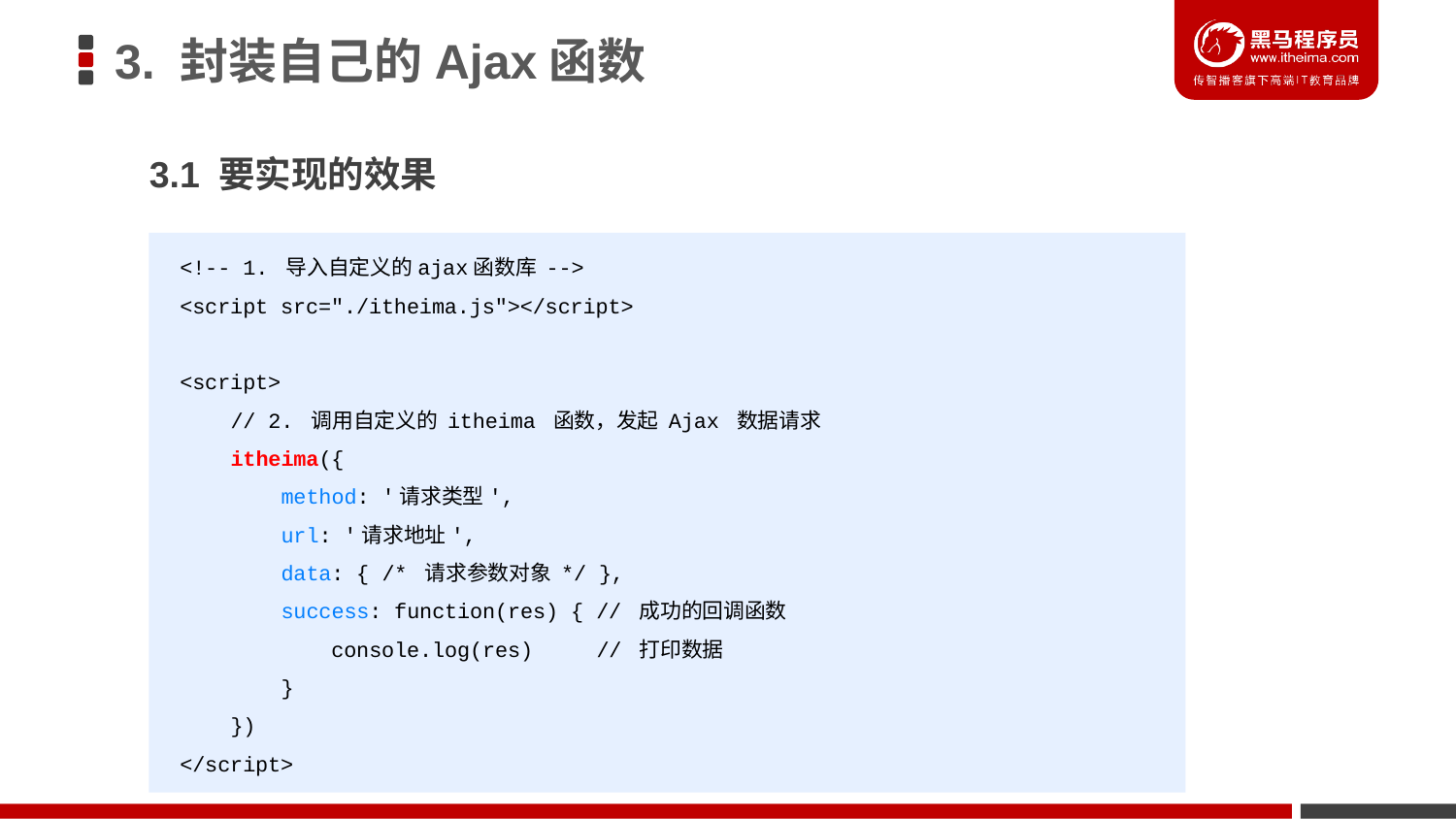

# 3. 封装自己的Ajax函数
3.1 要实现的效果

<!-- 1. 导入自定义的ajax函数库 -->
<script src="./itheima.js"></script>

<script>
    // 2. 调用自定义的 itheima 函数，发起 Ajax 数据请求
    itheima({
        method: '请求类型',
        url: '请求地址',
        data: { /* 请求参数对象 */ },
        success: function(res) { // 成功的回调函数
            console.log(res)     // 打印数据
        }
    })
</script>